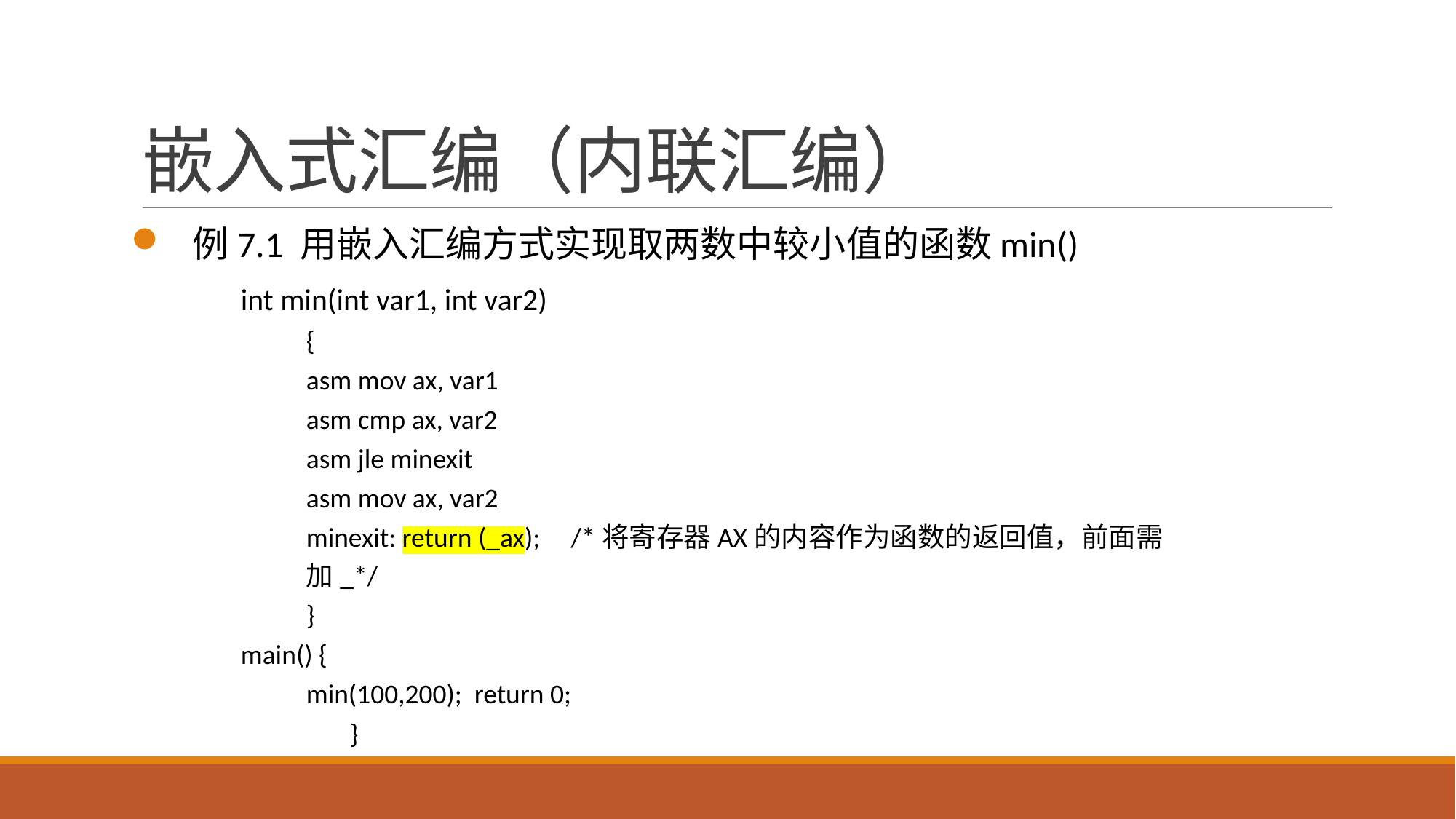

# 嵌入式汇编（内联汇编）
  例7.1 用嵌入汇编方式实现取两数中较小值的函数min()

int min(int var1, int var2)
{
asm mov ax, var1
asm cmp ax, var2
asm jle minexit
asm mov ax, var2
minexit: return (_ax);     /*将寄存器AX的内容作为函数的返回值，前面需加_*/
}
main() {
min(100,200);  return 0;
	}